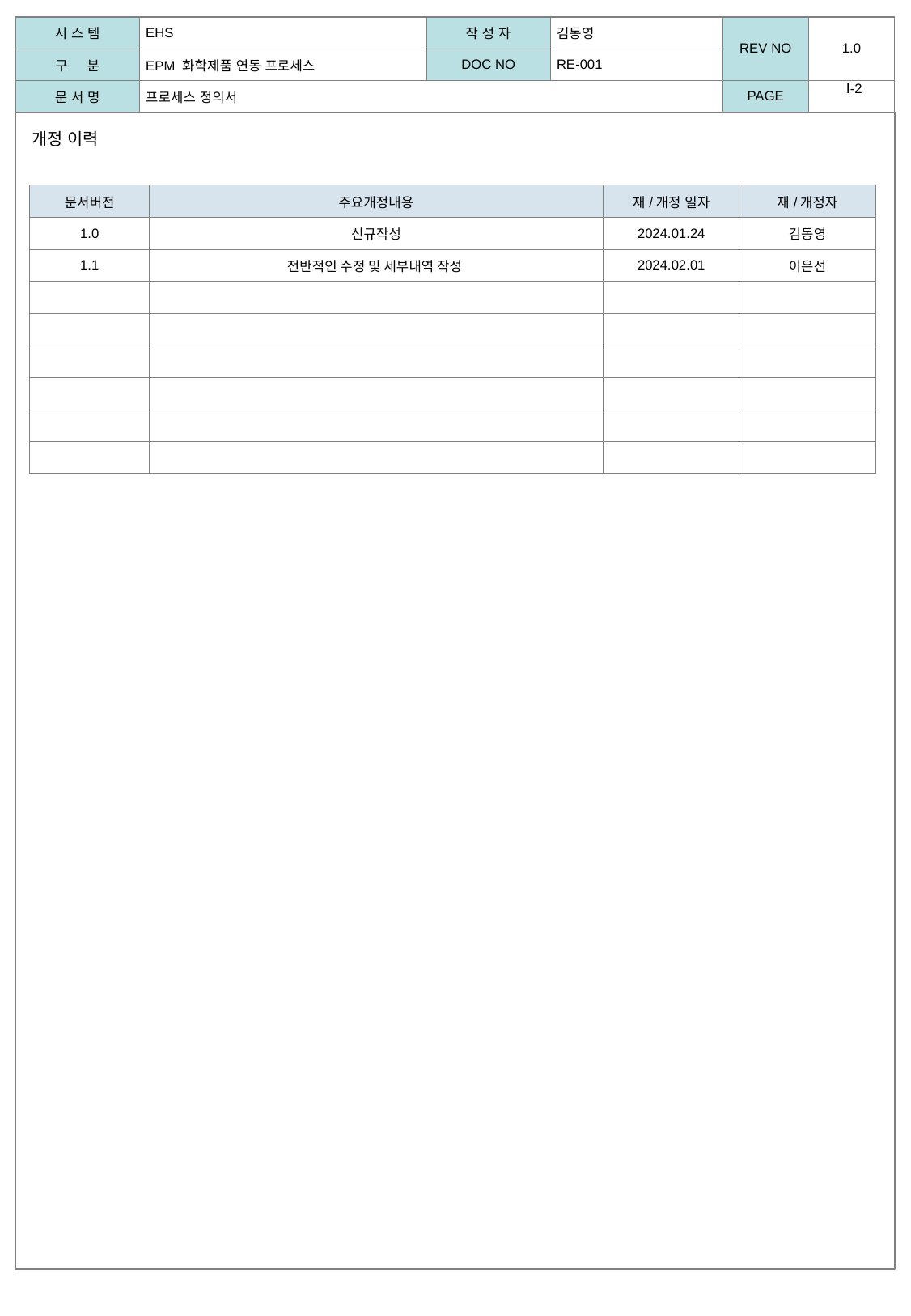

개정 이력
| 문서버전 | 주요개정내용 | 재/개정 일자 | 재/개정자 |
| --- | --- | --- | --- |
| 1.0 | 신규작성 | 2024.01.24 | 김동영 |
| 1.1 | 전반적인 수정 및 세부내역 작성 | 2024.02.01 | 이은선 |
|  |  |  |  |
|  |  |  |  |
|  |  |  |  |
|  |  |  |  |
|  |  |  |  |
|  |  |  |  |